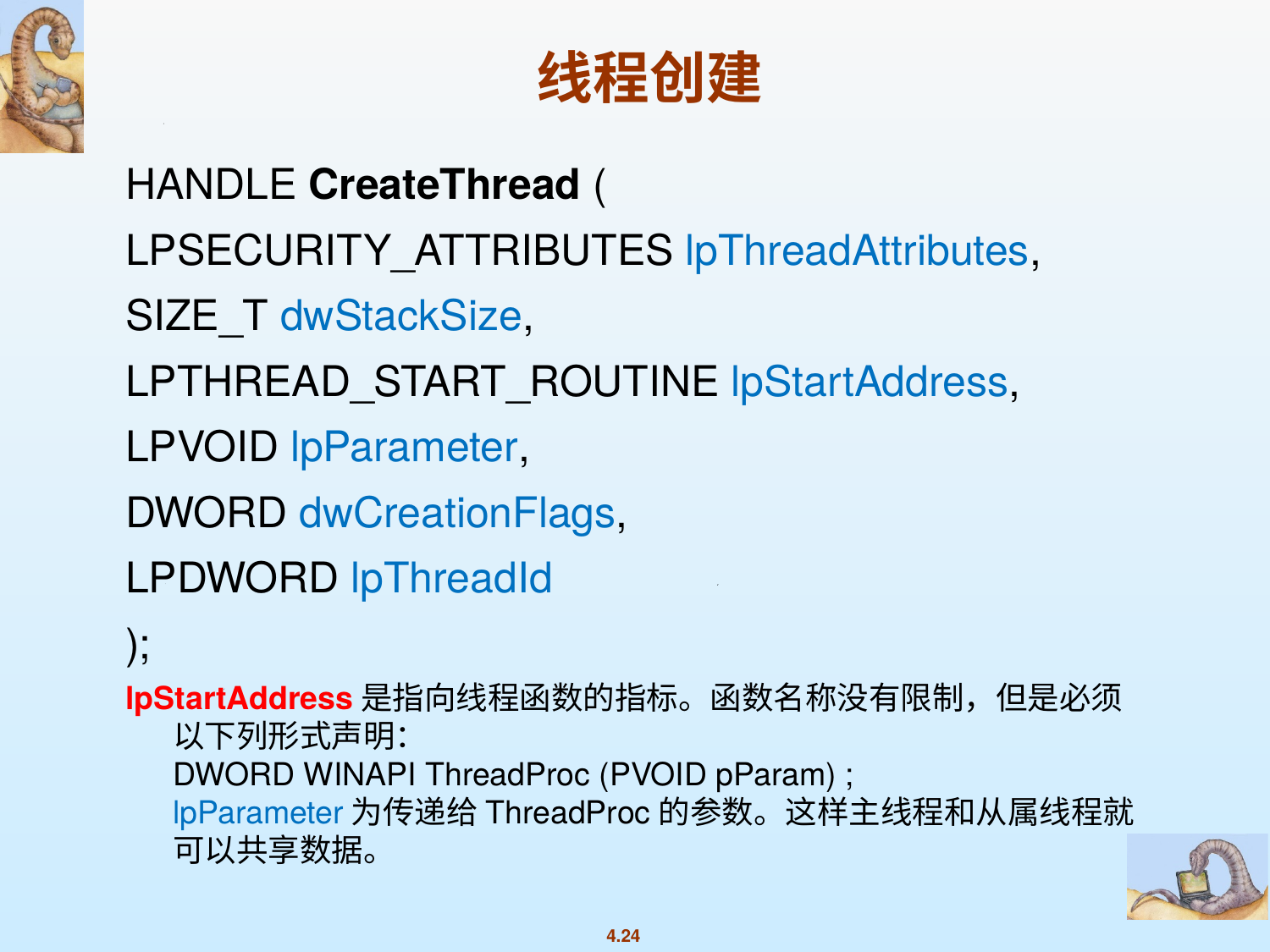

# 线程创建
HANDLE CreateThread (
LPSECURITY_ATTRIBUTES lpThreadAttributes,
SIZE_T dwStackSize,
LPTHREAD_START_ROUTINE lpStartAddress,
LPVOID lpParameter,
DWORD dwCreationFlags,
LPDWORD lpThreadId
);
lpStartAddress是指向线程函数的指标。函数名称没有限制，但是必须以下列形式声明：
DWORD WINAPI ThreadProc (PVOID pParam) ;
lpParameter为传递给ThreadProc的参数。这样主线程和从属线程就可以共享数据。